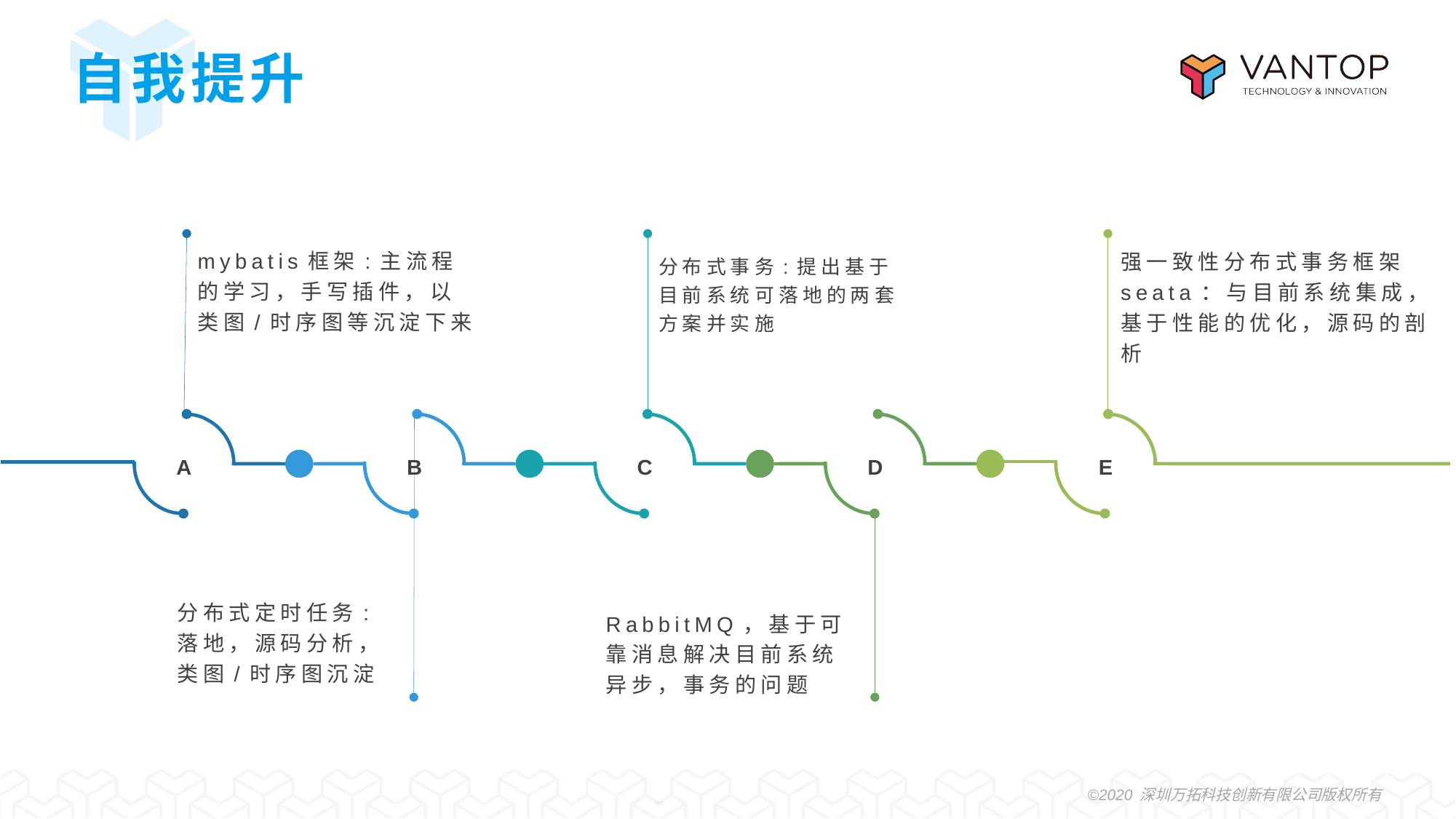

# 自我提升
mybatis框架:主流程的学习，手写插件，以类图/时序图等沉淀下来
强一致性分布式事务框架seata：与目前系统集成，基于性能的优化，源码的剖析
分布式事务:提出基于目前系统可落地的两套方案并实施

A
B
C
D
E

分布式定时任务:落地，源码分析，类图/时序图沉淀
RabbitMQ，基于可靠消息解决目前系统异步，事务的问题